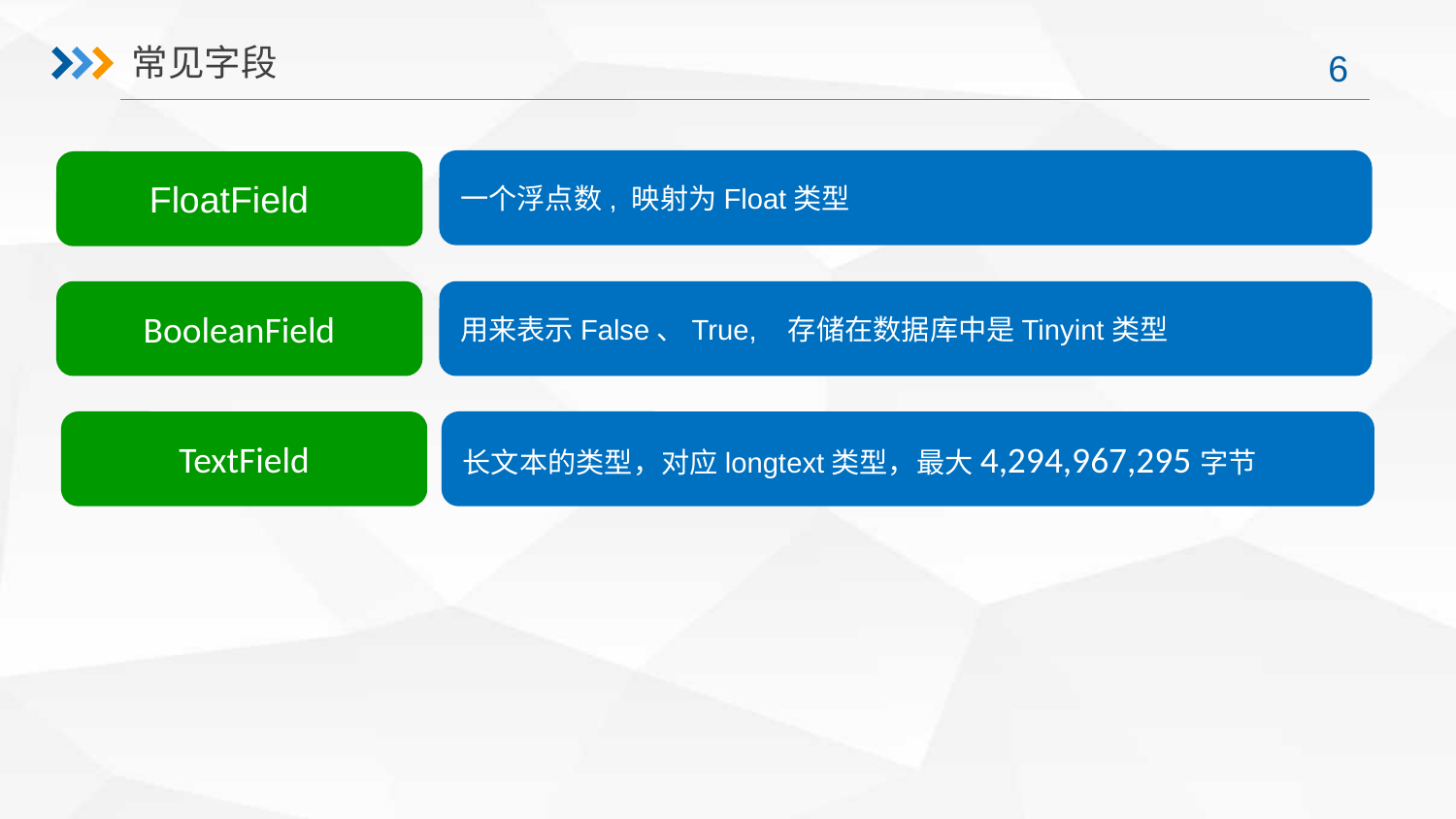

常见字段
一个浮点数, 映射为Float类型
FloatField
BooleanField
用来表示False、True,   存储在数据库中是Tinyint类型
TextField
长文本的类型，对应longtext类型，最大4,294,967,295字节